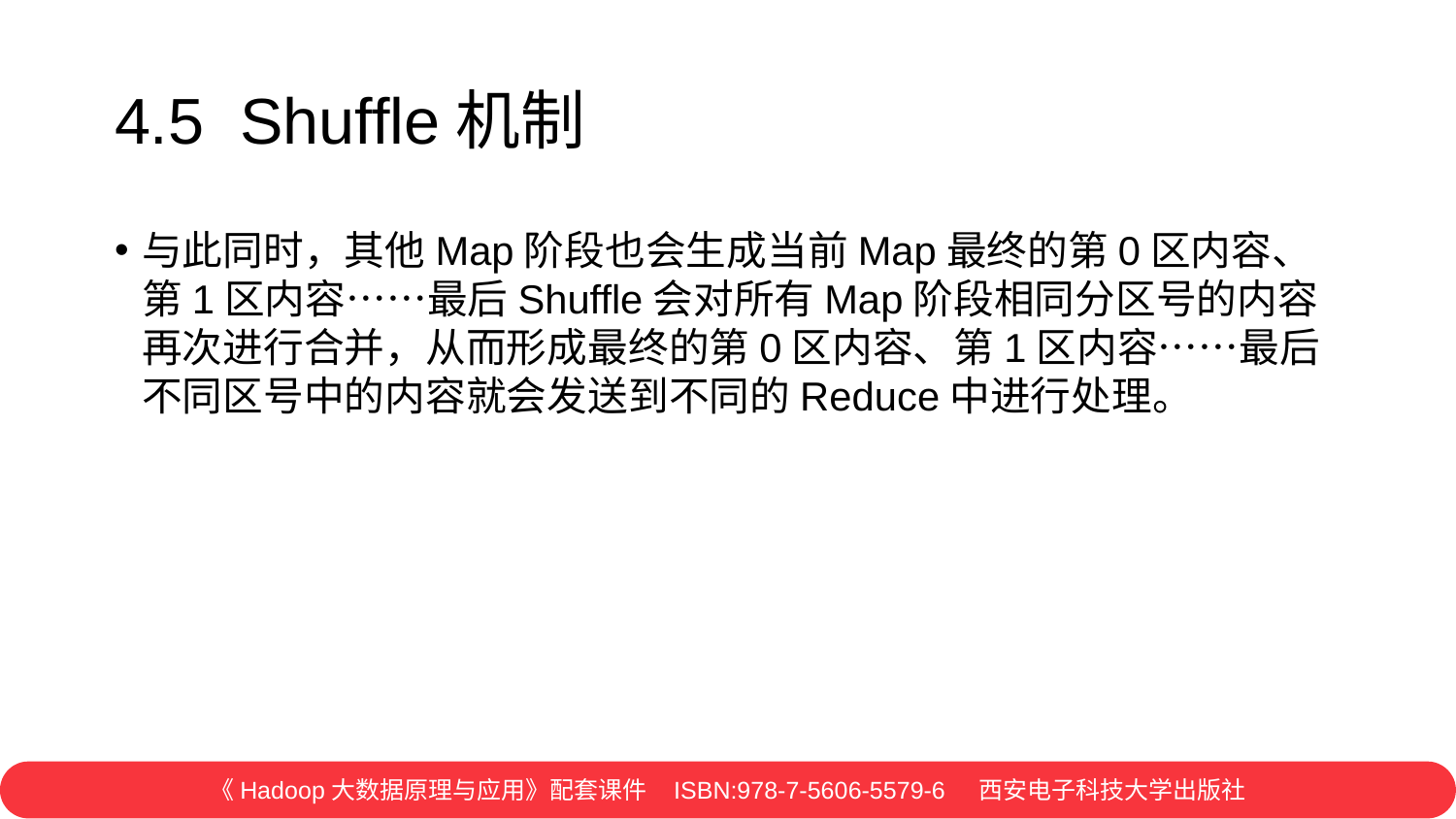

# 4.5  Shuffle机制
与此同时，其他Map阶段也会生成当前Map最终的第0区内容、第1区内容……最后Shuffle会对所有Map阶段相同分区号的内容再次进行合并，从而形成最终的第0区内容、第1区内容……最后不同区号中的内容就会发送到不同的Reduce中进行处理。